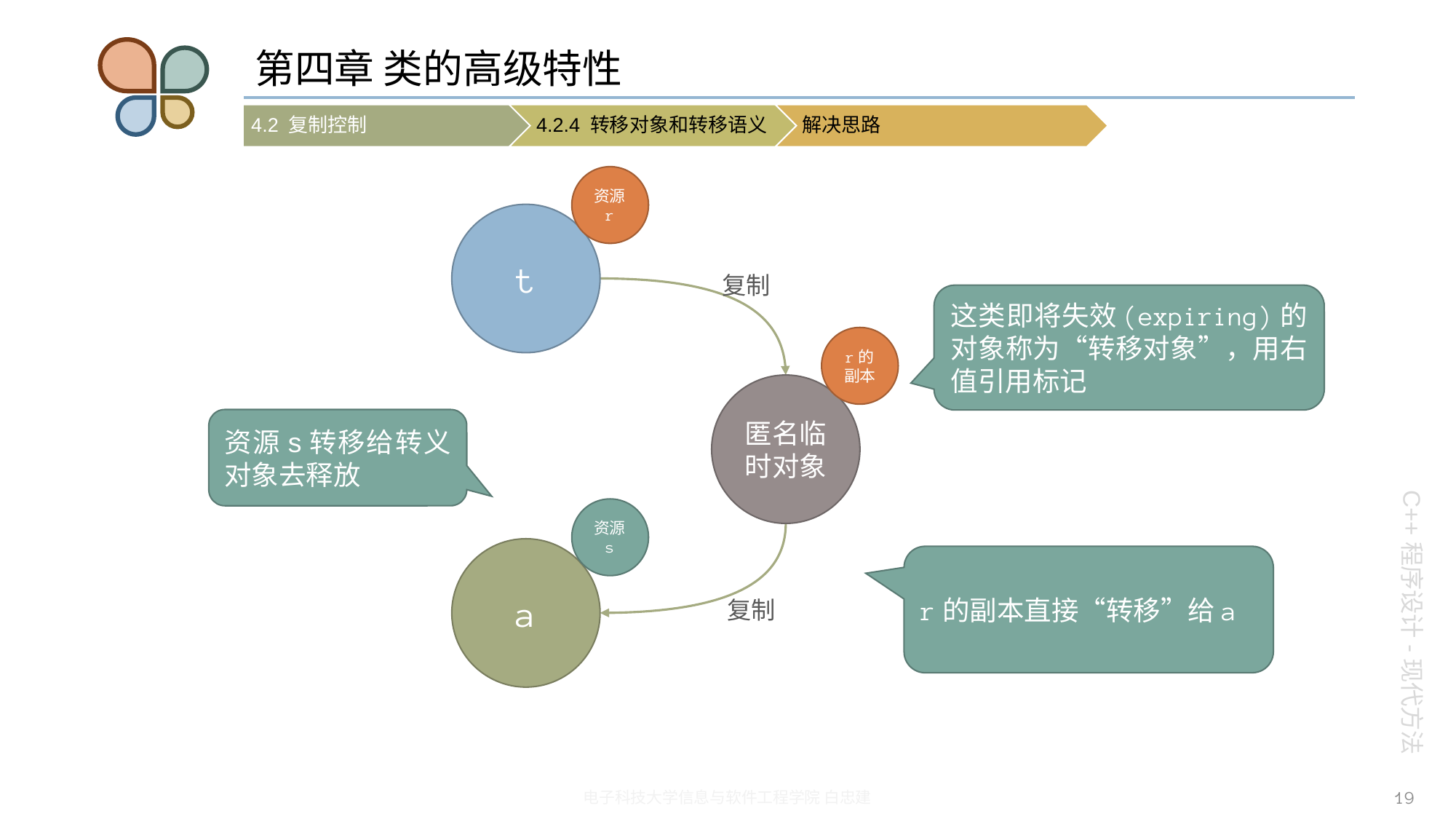

# 第四章 类的高级特性
4.2 复制控制
4.2.4 转移对象和转移语义
解决思路
资源r
t
复制
这类即将失效(expiring)的对象称为“转移对象”，用右值引用标记
r的副本
匿名临时对象
资源s转移给转义对象去释放
资源s
复制
a
r的副本直接“转移”给a
19